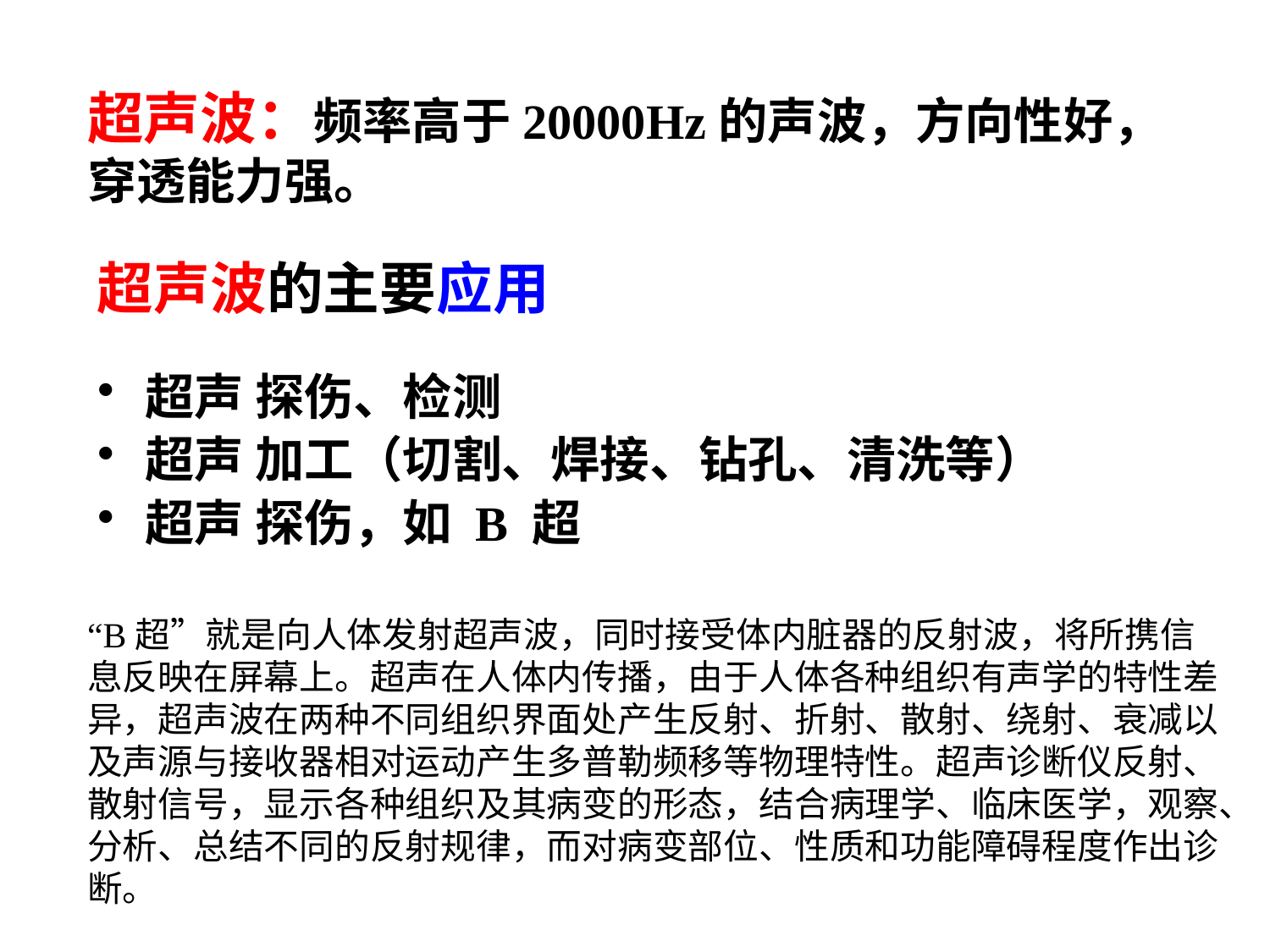

超声波：频率高于20000Hz的声波，方向性好，穿透能力强。
超声波的主要应用
超声 探伤、检测
超声 加工（切割、焊接、钻孔、清洗等）
超声 探伤，如 B 超
“B超”就是向人体发射超声波，同时接受体内脏器的反射波，将所携信息反映在屏幕上。超声在人体内传播，由于人体各种组织有声学的特性差异，超声波在两种不同组织界面处产生反射、折射、散射、绕射、衰减以及声源与接收器相对运动产生多普勒频移等物理特性。超声诊断仪反射、散射信号，显示各种组织及其病变的形态，结合病理学、临床医学，观察、分析、总结不同的反射规律，而对病变部位、性质和功能障碍程度作出诊断。